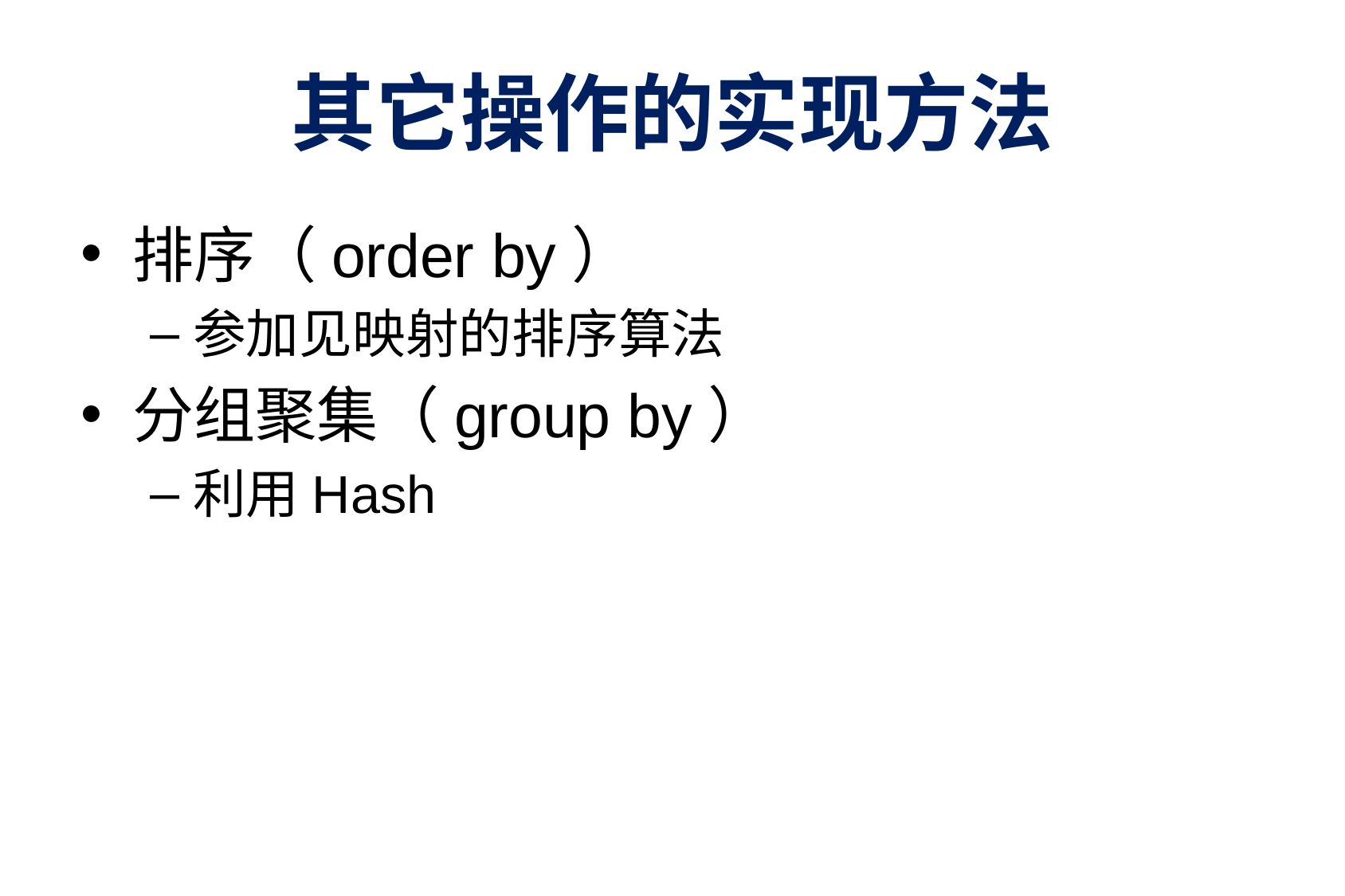

# 其它操作的实现方法
排序（order by）
参加见映射的排序算法
分组聚集（group by）
利用Hash